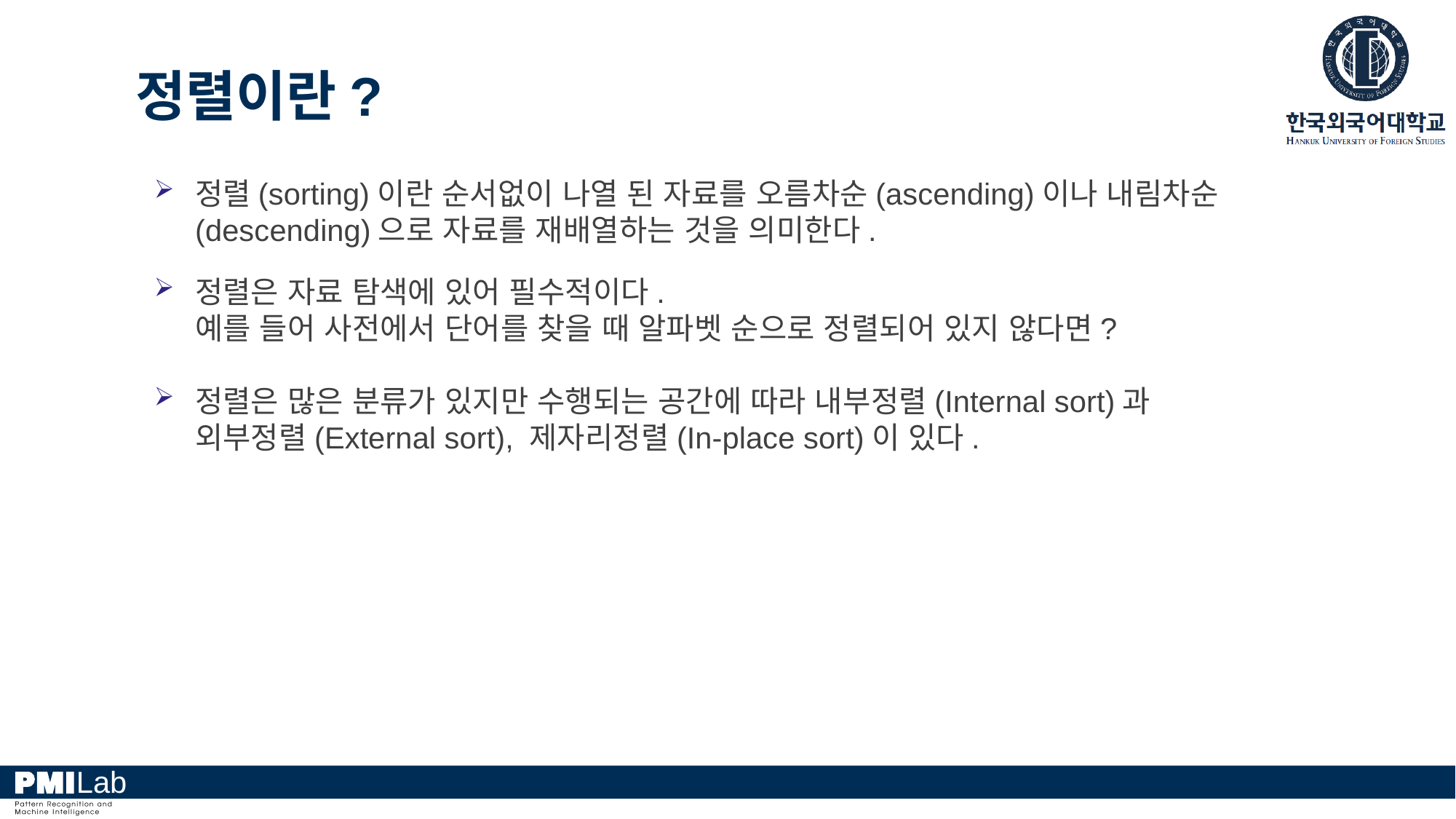

# 정렬이란?
정렬(sorting)이란 순서없이 나열 된 자료를 오름차순(ascending)이나 내림차순(descending)으로 자료를 재배열하는 것을 의미한다.

정렬은 자료 탐색에 있어 필수적이다.
예를 들어 사전에서 단어를 찾을 때 알파벳 순으로 정렬되어 있지 않다면?

정렬은 많은 분류가 있지만 수행되는 공간에 따라 내부정렬(Internal sort)과 외부정렬(External sort), 제자리정렬(In-place sort)이 있다.